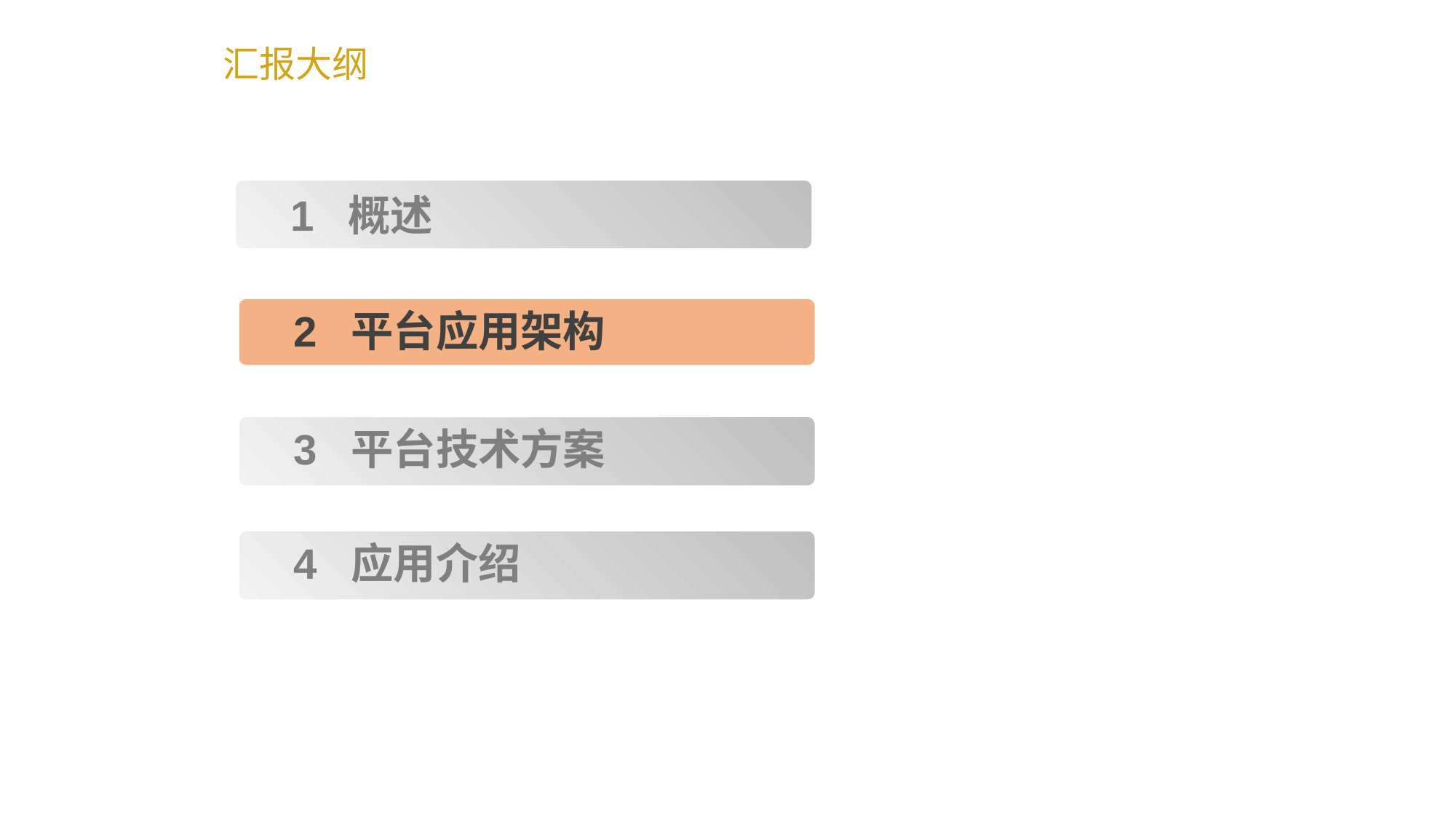

汇报大纲

1  概述

2  平台应用架构

3  平台技术方案

4  应用介绍